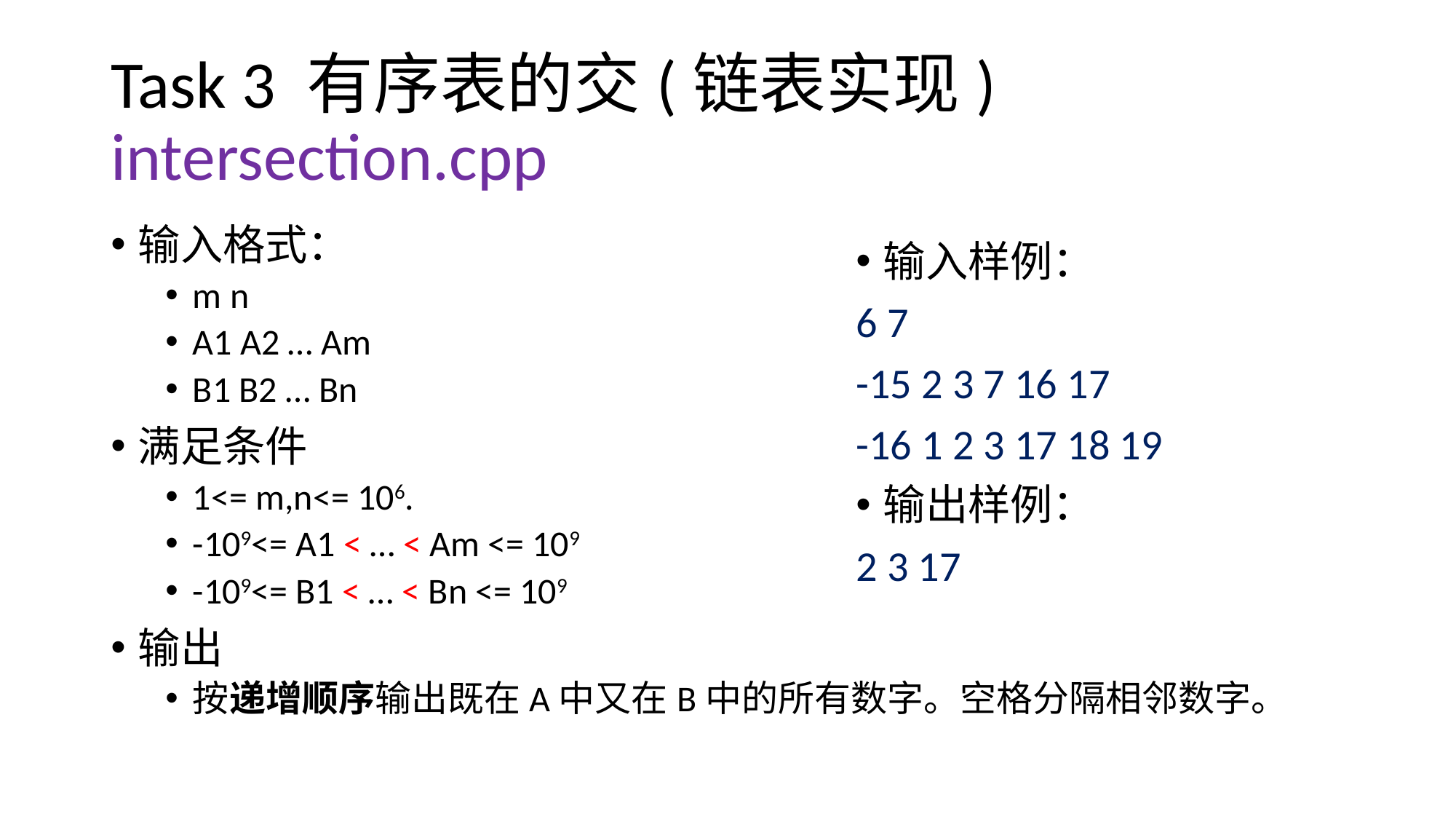

# Task 3 有序表的交(链表实现) intersection.cpp
输入格式：
m n
A1 A2 … Am
B1 B2 … Bn
满足条件
1<= m,n<= 106.
-109<= A1 < … < Am <= 109
-109<= B1 < … < Bn <= 109
输出
按递增顺序输出既在A中又在B中的所有数字。空格分隔相邻数字。
输入样例：
6 7
-15 2 3 7 16 17
-16 1 2 3 17 18 19
输出样例：
2 3 17